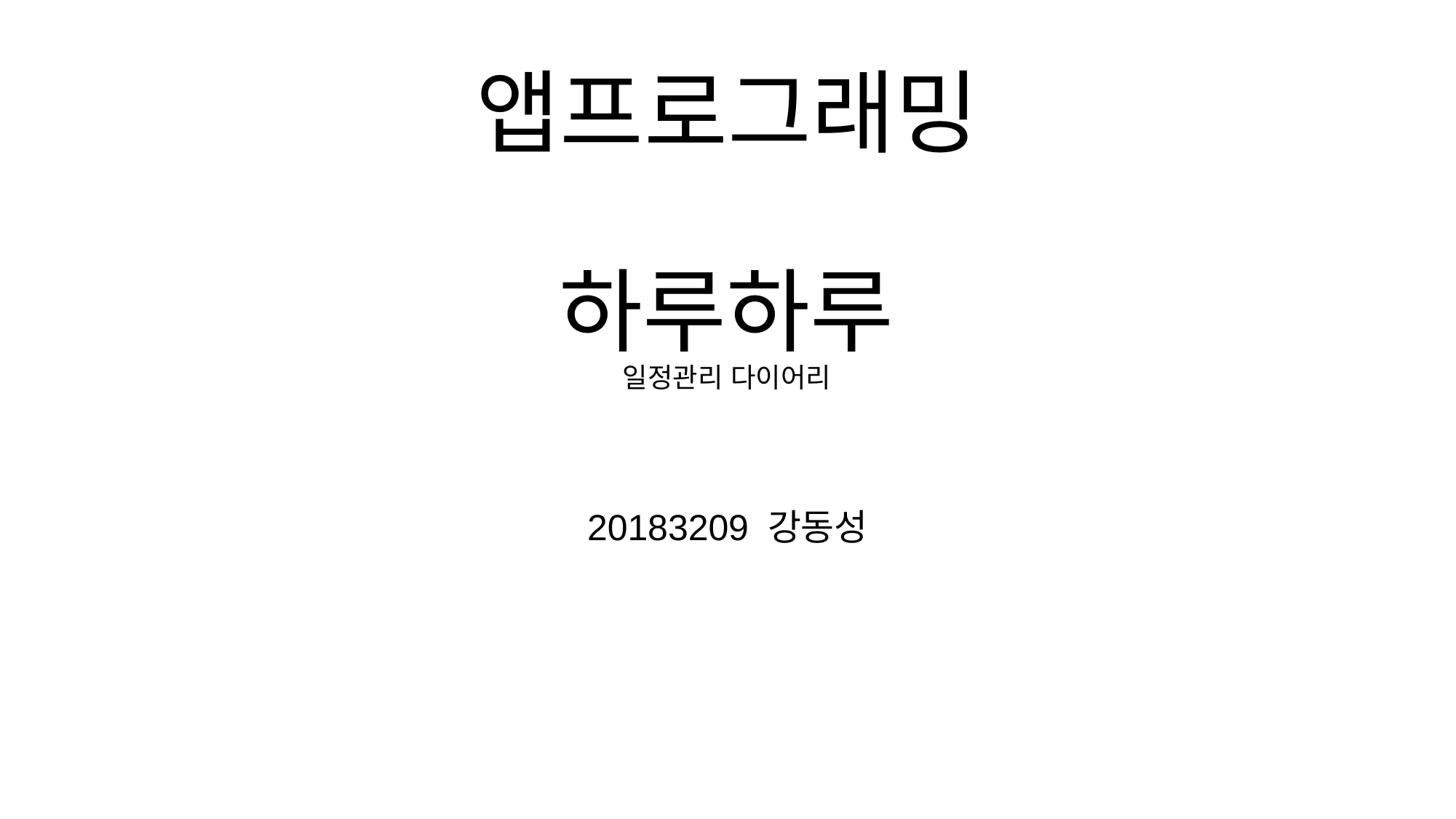

# 앱프로그래밍
하루하루
일정관리 다이어리
20183209 강동성